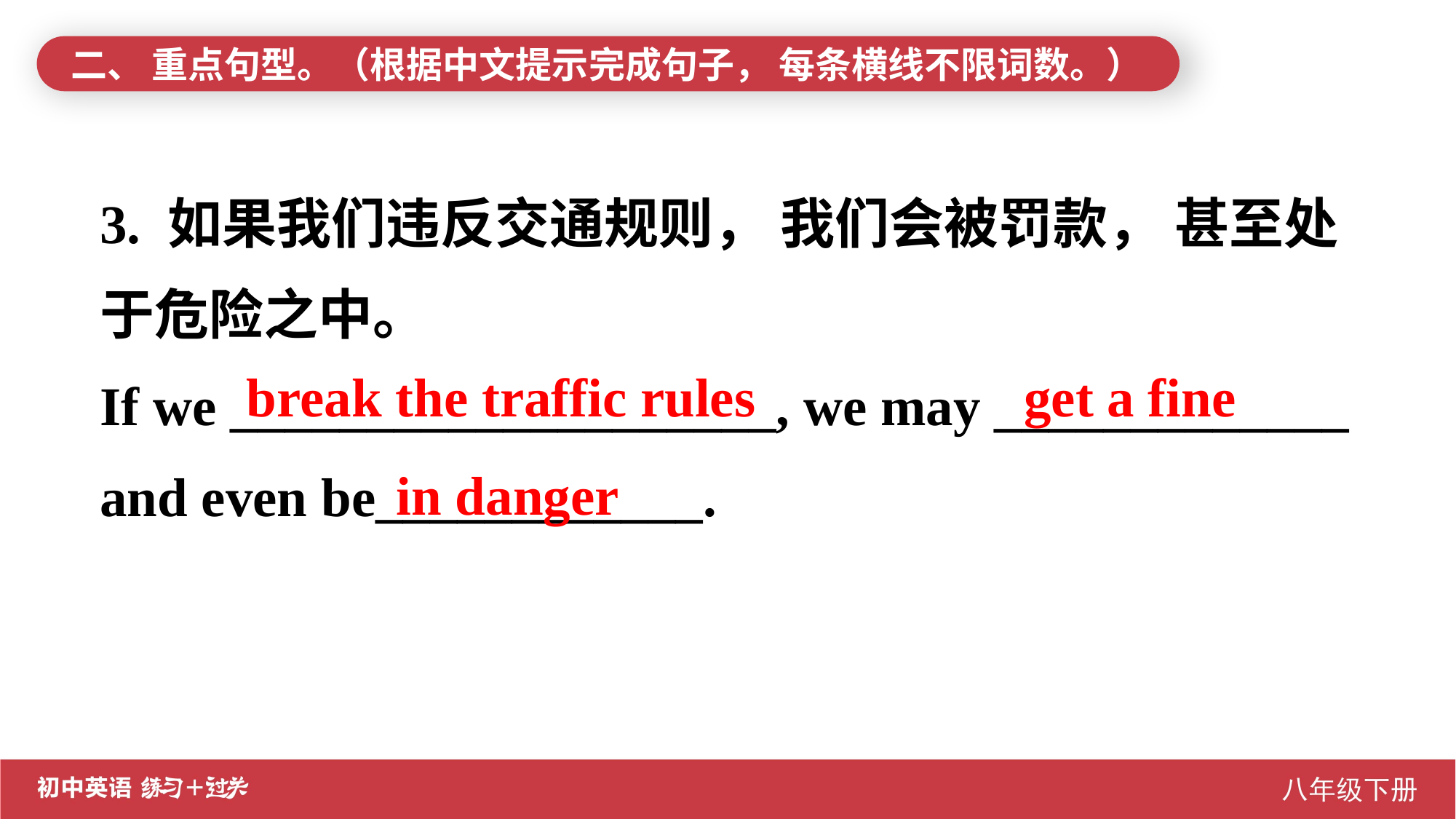

二、 重点句型。（根据中文提示完成句子， 每条横线不限词数。）

3. 如果我们违反交通规则， 我们会被罚款， 甚至处于危险之中。
If we ____________________, we may _____________ and even be____________.

 break the traffic rules	                  get a fine
            in danger